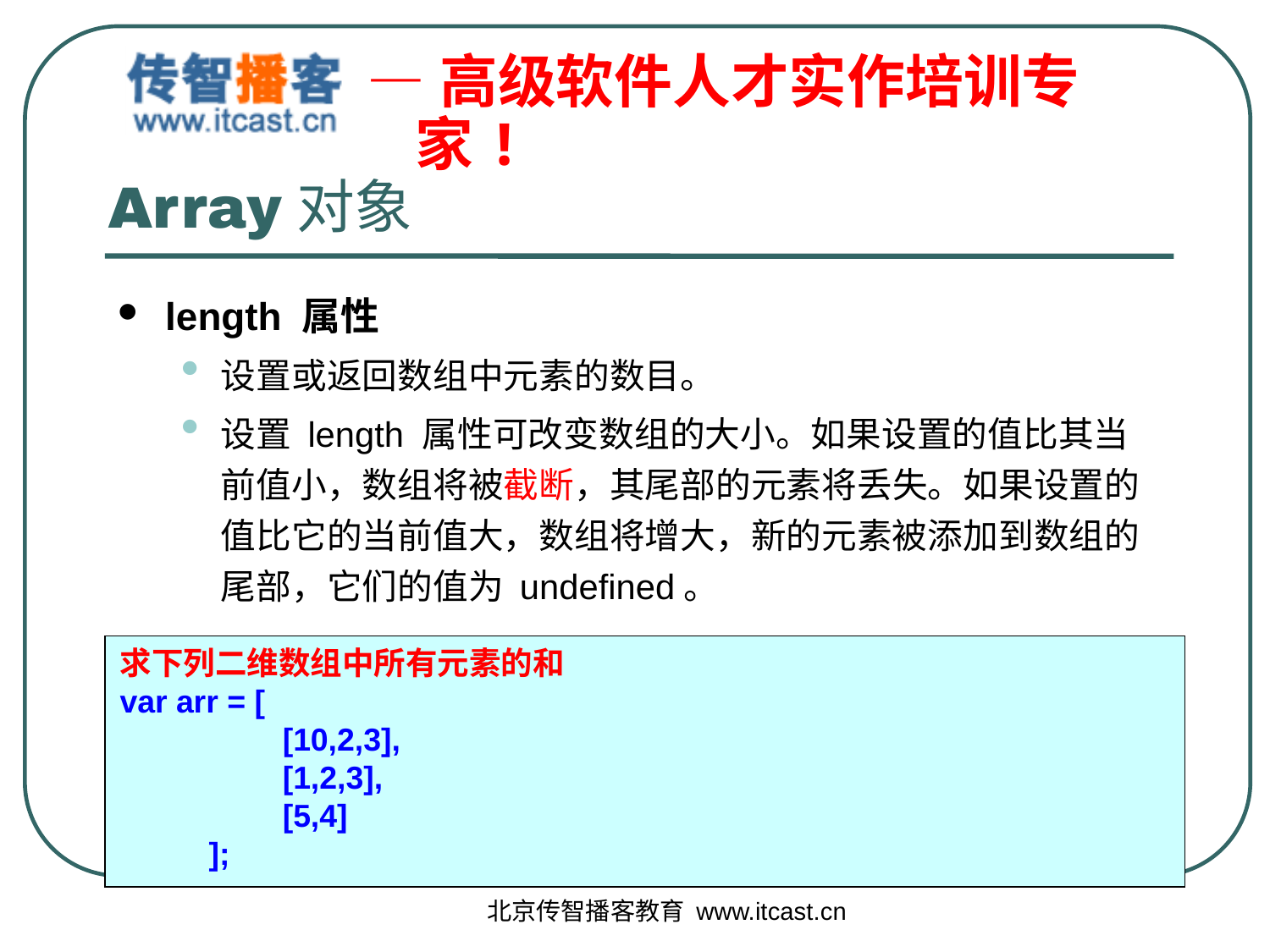

# Array对象
length 属性
设置或返回数组中元素的数目。
设置 length 属性可改变数组的大小。如果设置的值比其当前值小，数组将被截断，其尾部的元素将丢失。如果设置的值比它的当前值大，数组将增大，新的元素被添加到数组的尾部，它们的值为 undefined。

求下列二维数组中所有元素的和
var arr = [
	    [10,2,3],
	    [1,2,3],
	    [5,4]
          ];